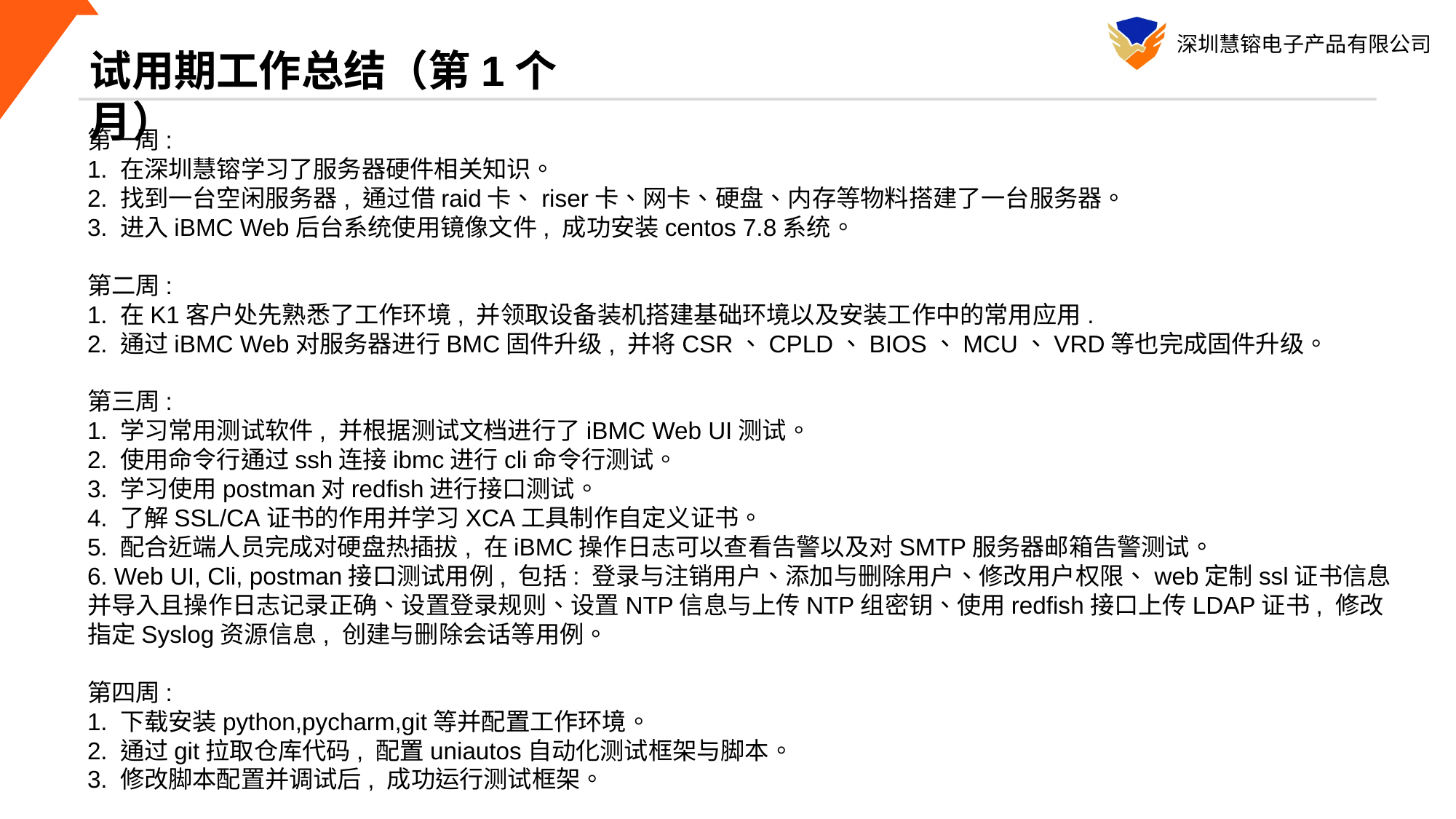

试用期工作总结（第1个月）

第一周:
1. 在深圳慧镕学习了服务器硬件相关知识。
2. 找到一台空闲服务器, 通过借raid卡、riser卡、网卡、硬盘、内存等物料搭建了一台服务器。
3. 进入iBMC Web后台系统使用镜像文件, 成功安装centos 7.8系统。

第二周:
1. 在K1客户处先熟悉了工作环境, 并领取设备装机搭建基础环境以及安装工作中的常用应用.
2. 通过iBMC Web对服务器进行BMC固件升级, 并将CSR、CPLD、BIOS、MCU、VRD等也完成固件升级。

第三周:
1. 学习常用测试软件, 并根据测试文档进行了iBMC Web UI测试。
2. 使用命令行通过ssh连接ibmc进行cli命令行测试。
3. 学习使用postman对redfish进行接口测试。
4. 了解SSL/CA证书的作用并学习XCA工具制作自定义证书。
5. 配合近端人员完成对硬盘热插拔, 在iBMC操作日志可以查看告警以及对SMTP服务器邮箱告警测试。
6. Web UI, Cli, postman接口测试用例, 包括: 登录与注销用户、添加与删除用户、修改用户权限、web定制ssl证书信息并导入且操作日志记录正确、设置登录规则、设置NTP信息与上传NTP组密钥、使用redfish接口上传LDAP证书, 修改指定Syslog资源信息, 创建与删除会话等用例。

第四周:
1. 下载安装python,pycharm,git等并配置工作环境。
2. 通过git拉取仓库代码, 配置uniautos自动化测试框架与脚本。
3. 修改脚本配置并调试后, 成功运行测试框架。